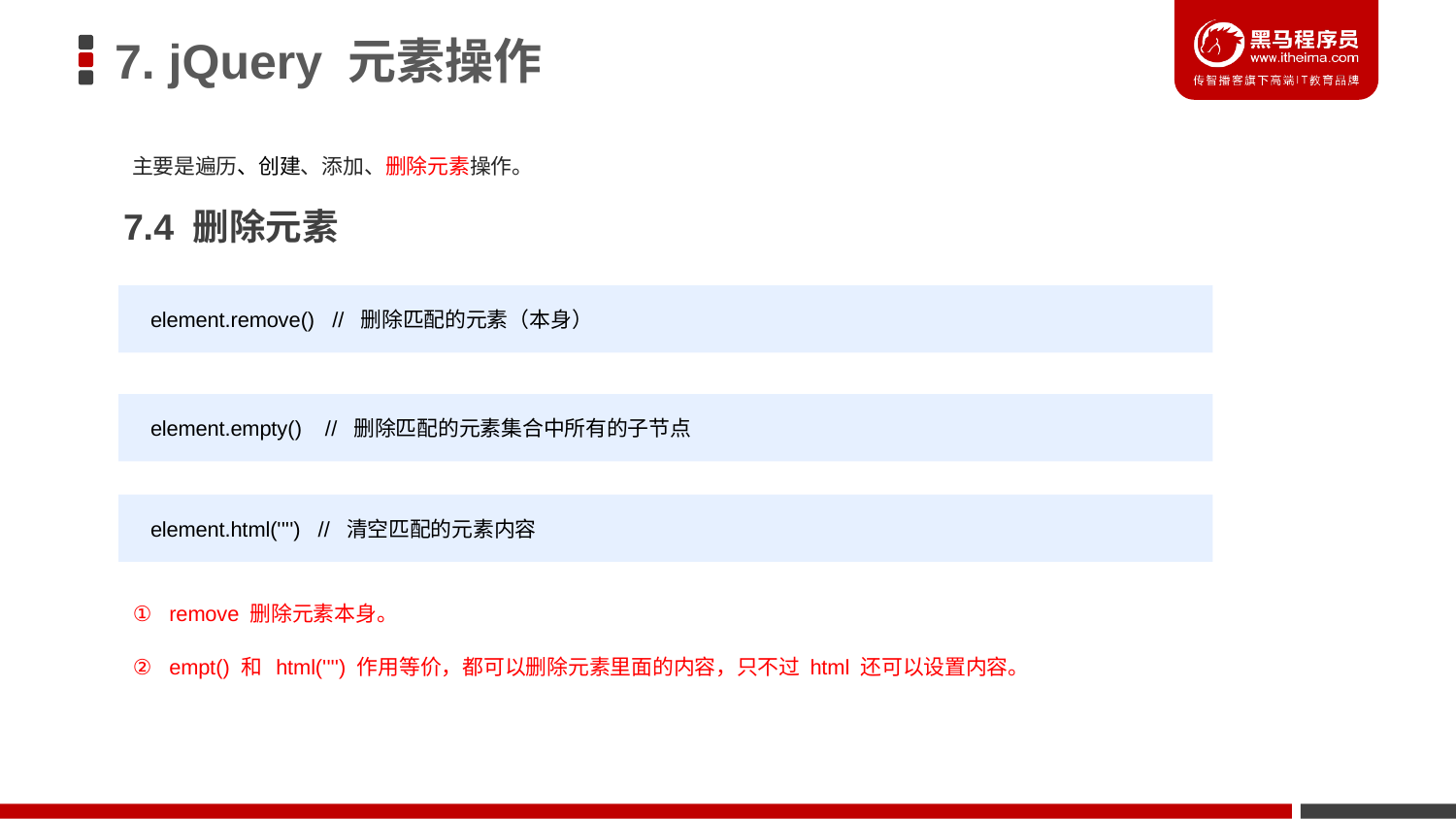

# 7. jQuery 元素操作
主要是遍历、创建、添加、删除元素操作。
7.4 删除元素
element.remove()   //  删除匹配的元素（本身）
element.empty()    //  删除匹配的元素集合中所有的子节点

element.html('''')   //  清空匹配的元素内容
remove 删除元素本身。
empt() 和  html('''') 作用等价，都可以删除元素里面的内容，只不过 html 还可以设置内容。